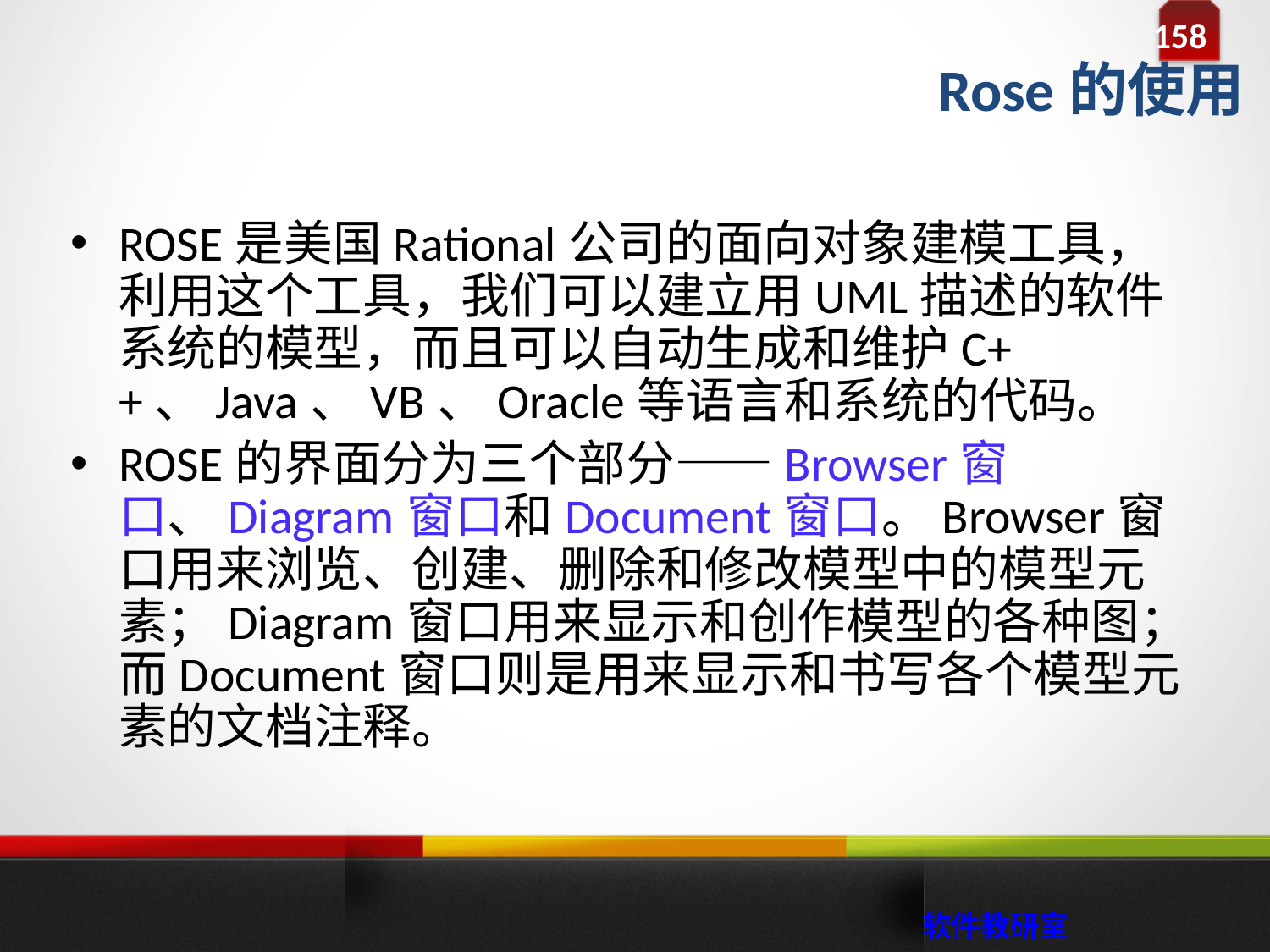

Rose的使用
ROSE是美国Rational公司的面向对象建模工具，利用这个工具，我们可以建立用UML描述的软件系统的模型，而且可以自动生成和维护C++、Java、VB、Oracle等语言和系统的代码。
ROSE的界面分为三个部分——Browser窗口、Diagram窗口和Document窗口。Browser窗口用来浏览、创建、删除和修改模型中的模型元素；Diagram窗口用来显示和创作模型的各种图；而Document窗口则是用来显示和书写各个模型元素的文档注释。

                                     软件教研室